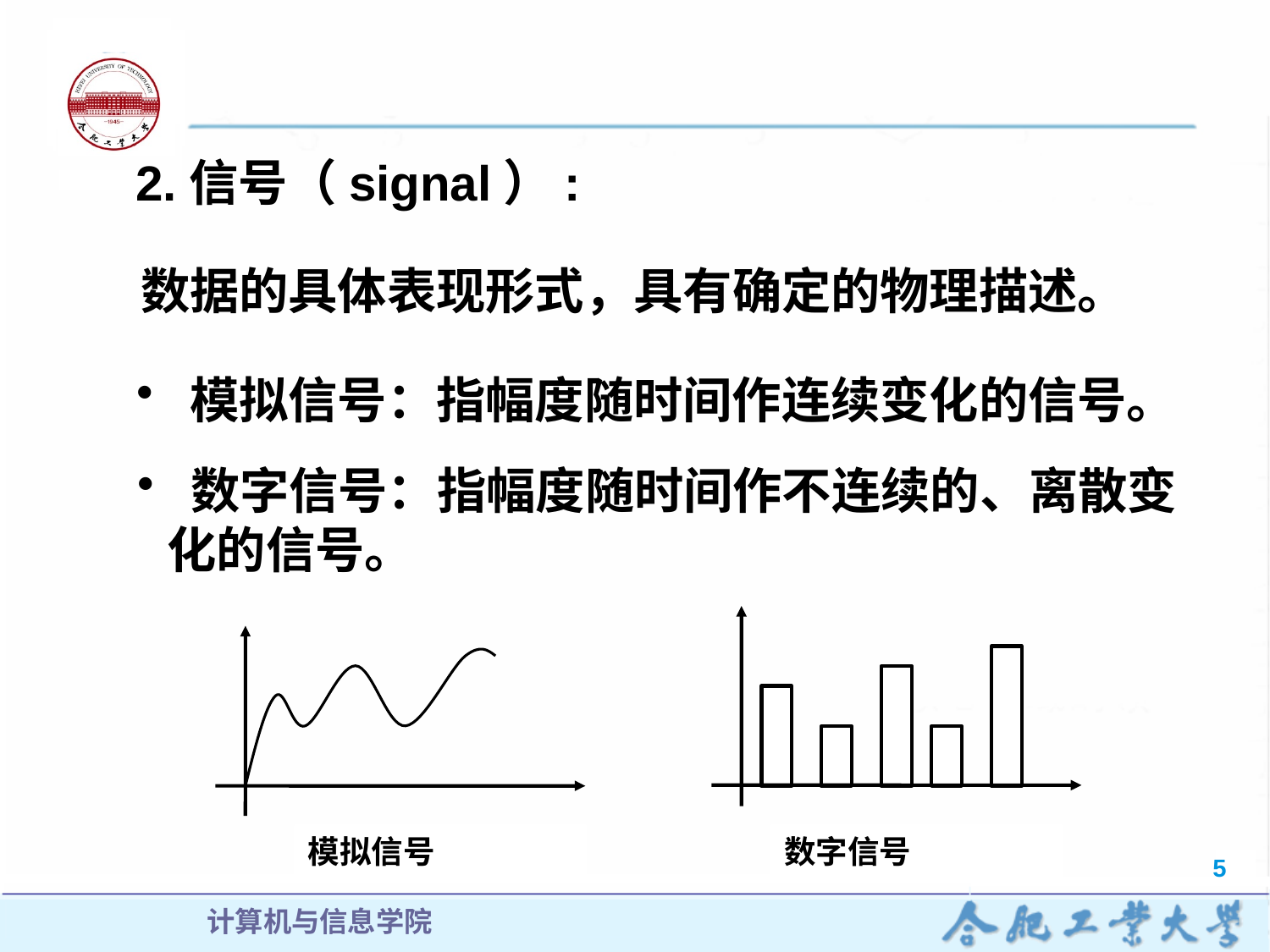

2.信号（signal）:
数据的具体表现形式，具有确定的物理描述。
 模拟信号：指幅度随时间作连续变化的信号。
 数字信号：指幅度随时间作不连续的、离散变化的信号。

数字信号

模拟信号